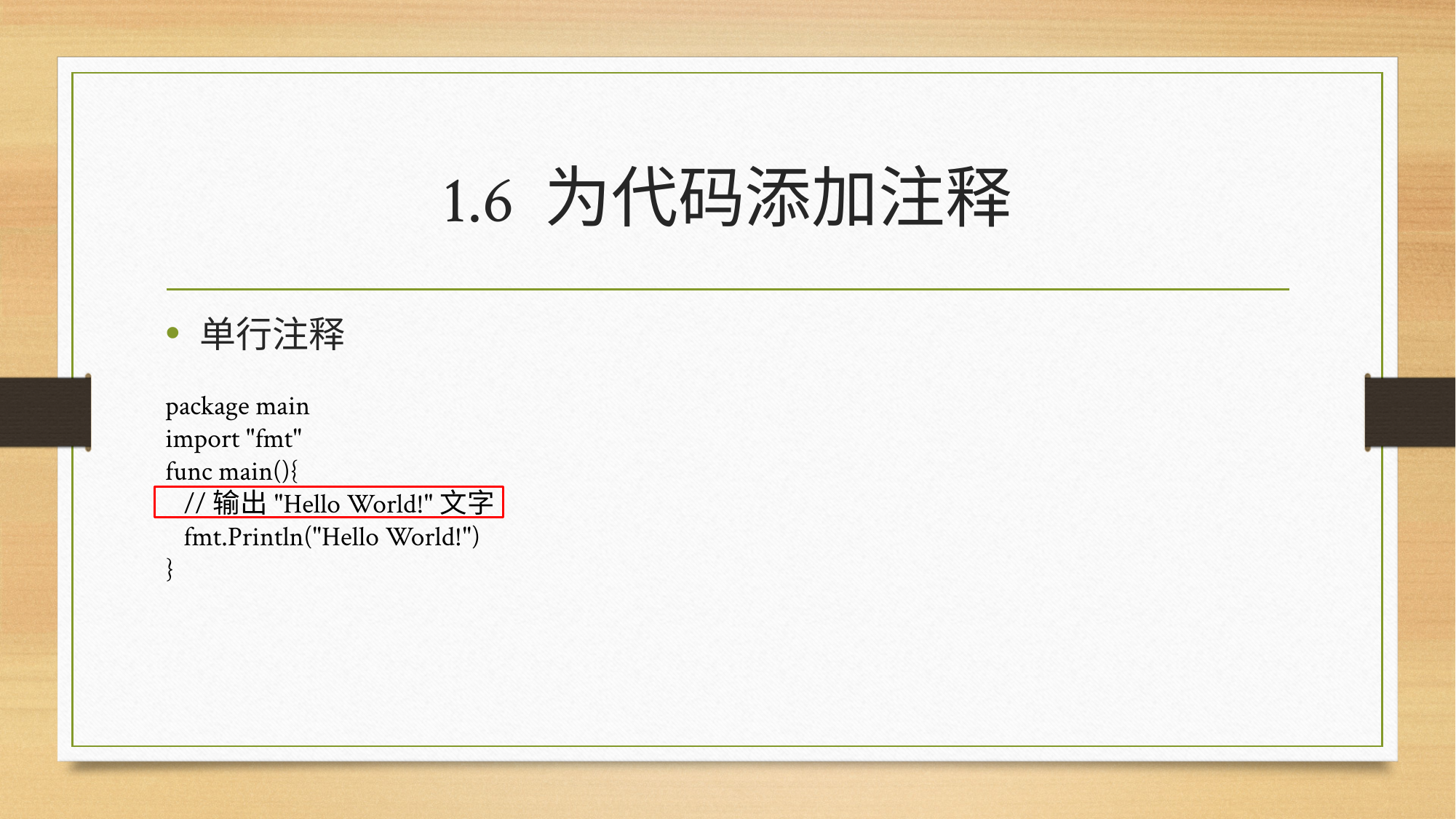

# 1.6 为代码添加注释
单行注释

package main
import "fmt"
func main(){
   //输出"Hello World!"文字
   fmt.Println("Hello World!")
}